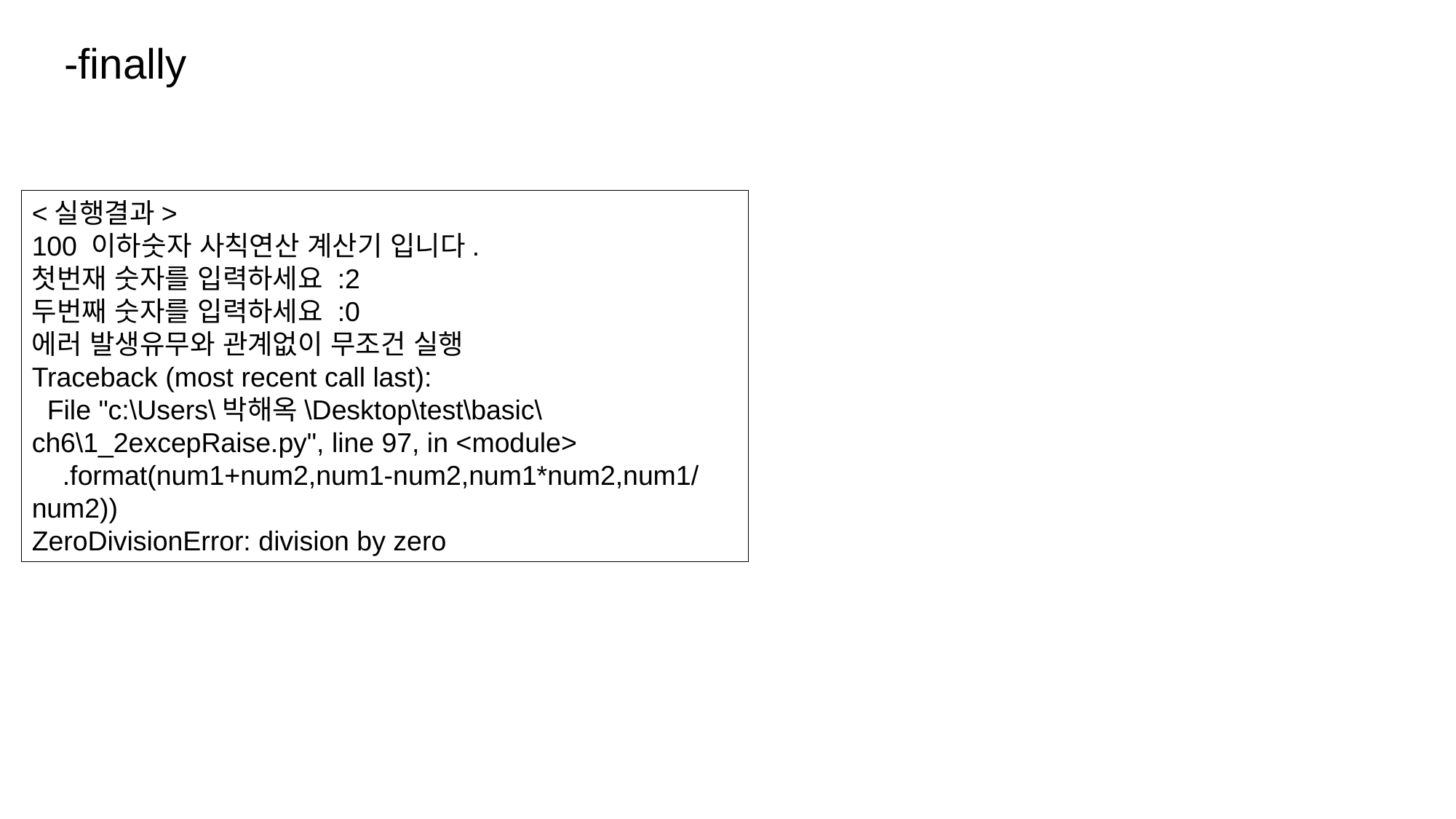

-finally
<실행결과>
100 이하숫자 사칙연산 계산기 입니다.
첫번재 숫자를 입력하세요 :2
두번째 숫자를 입력하세요 :0
에러 발생유무와 관계없이 무조건 실행
Traceback (most recent call last):
  File "c:\Users\박해옥\Desktop\test\basic\ch6\1_2excepRaise.py", line 97, in <module>
    .format(num1+num2,num1-num2,num1*num2,num1/num2))
ZeroDivisionError: division by zero